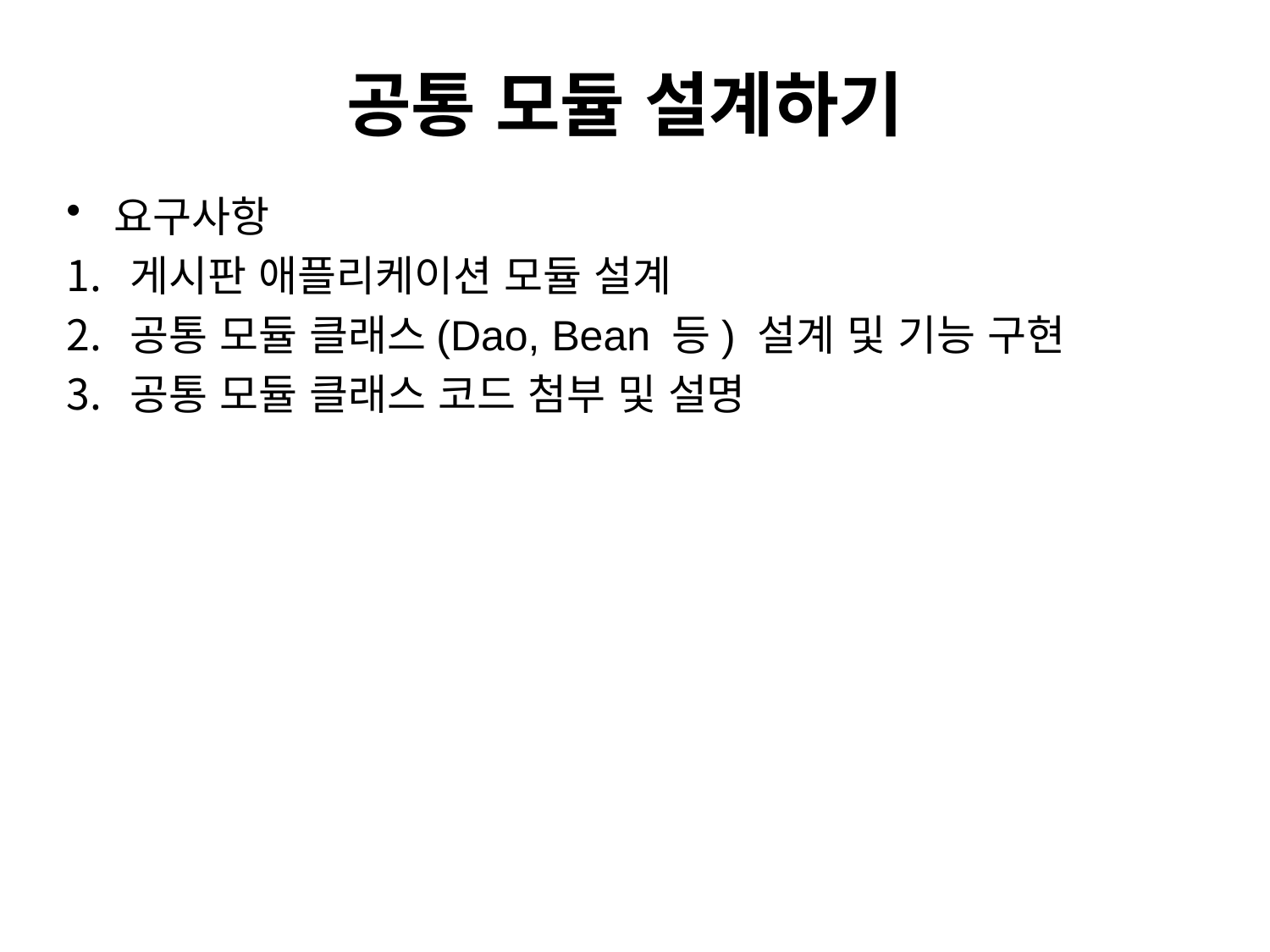

# 공통 모듈 설계하기
요구사항
게시판 애플리케이션 모듈 설계
공통 모듈 클래스(Dao, Bean 등) 설계 및 기능 구현
공통 모듈 클래스 코드 첨부 및 설명